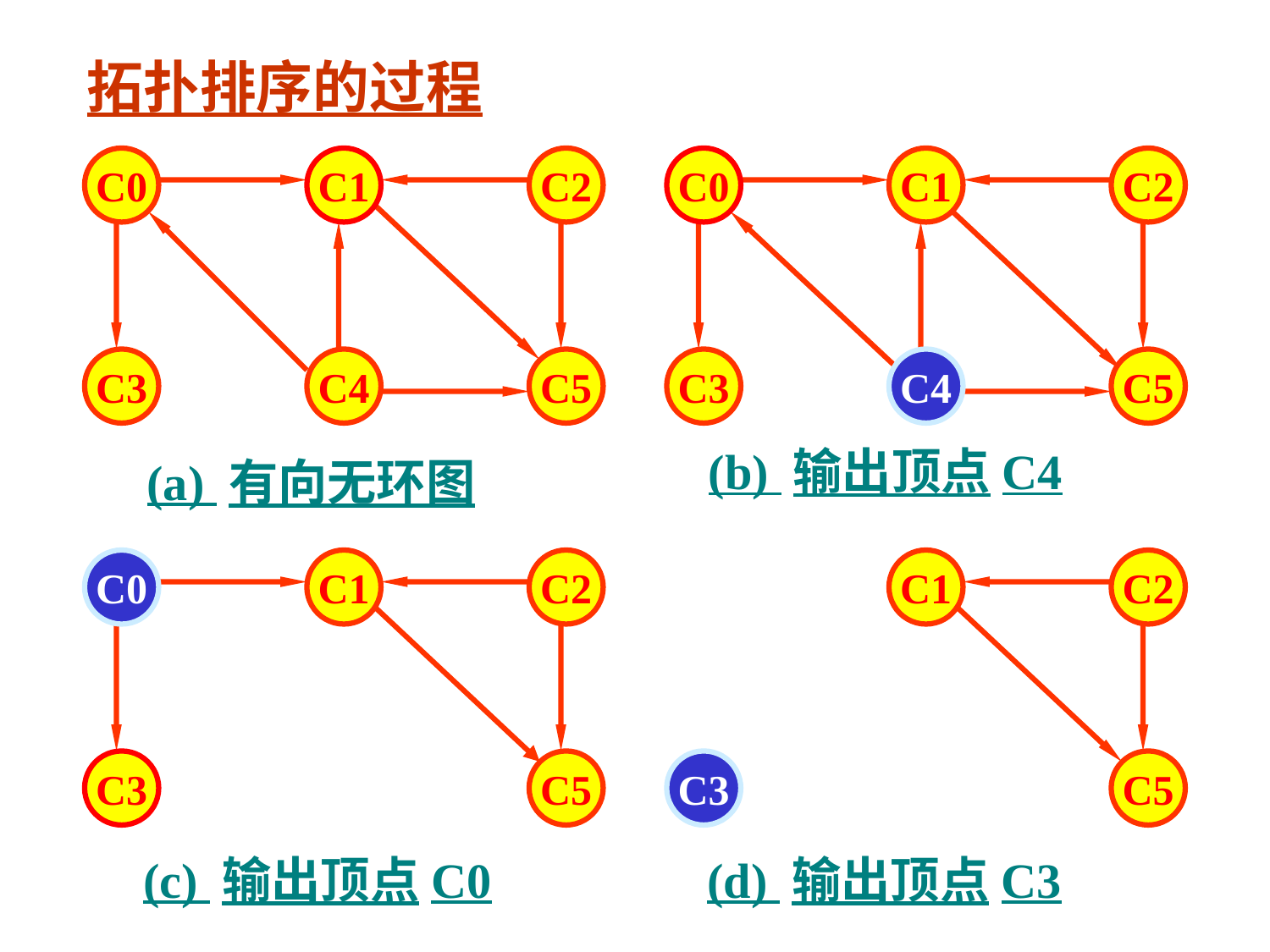

拓扑排序的过程
C0
C1
C2
C0
C1
C2

C3
C4
C5
C3
C4
C5

(b) 输出顶点C4
(a) 有向无环图
C0
C1
C2
C1
C2

C3
C5
C3
C5
(c) 输出顶点C0
(d) 输出顶点C3
179